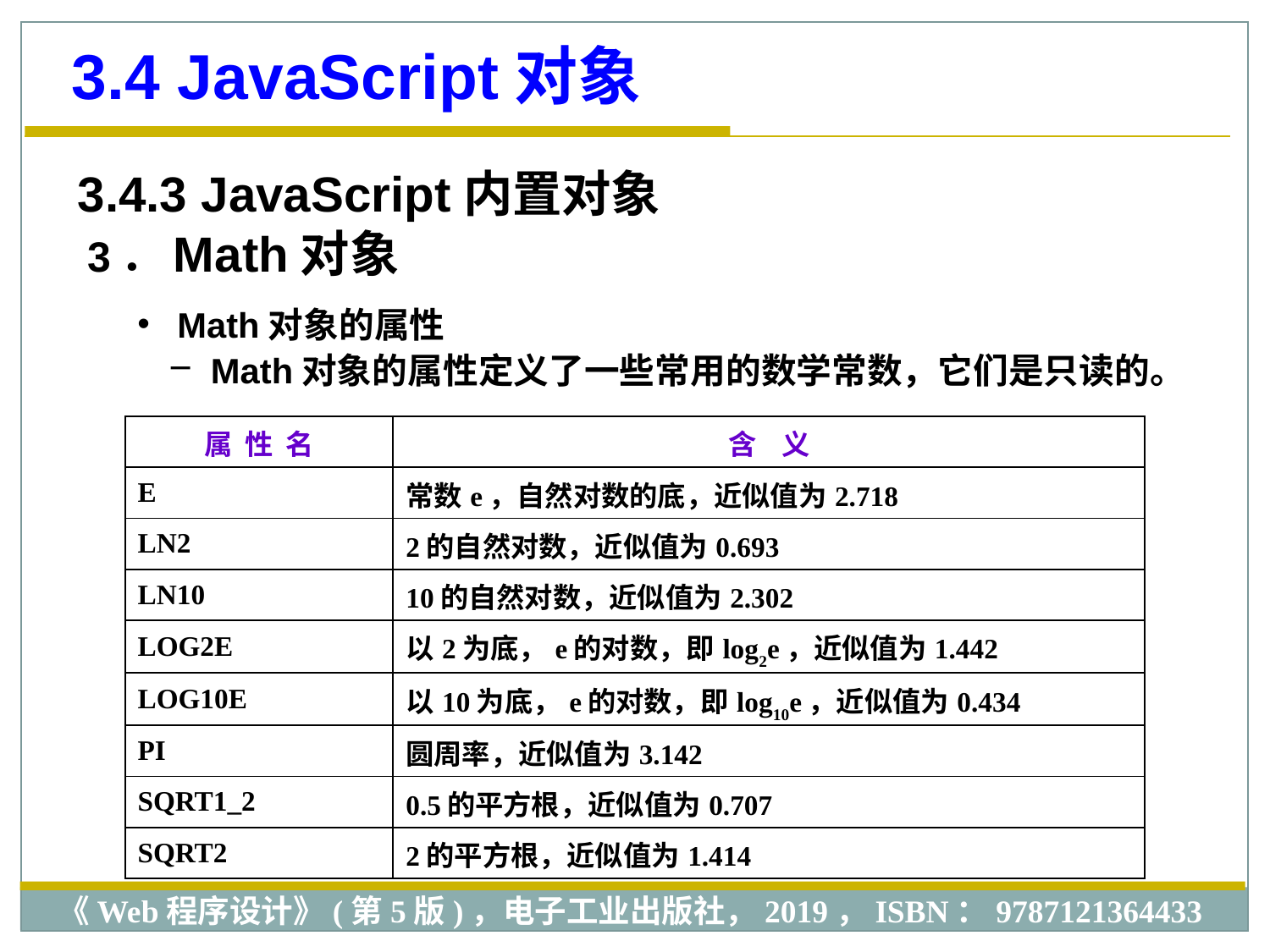

3.4 JavaScript对象
3.4.3 JavaScript内置对象
3．Math对象
 Math对象的属性
 Math对象的属性定义了一些常用的数学常数，它们是只读的。

| 属 性 名 | 含 义 |
| --- | --- |
| E | 常数e，自然对数的底，近似值为2.718 |
| LN2 | 2的自然对数，近似值为0.693 |
| LN10 | 10的自然对数，近似值为2.302 |
| LOG2E | 以2为底，e的对数，即log2e，近似值为1.442 |
| LOG10E | 以10为底，e的对数，即log10e，近似值为0.434 |
| PI | 圆周率，近似值为3.142 |
| SQRT1\_2 | 0.5的平方根，近似值为0.707 |
| SQRT2 | 2的平方根，近似值为1.414 |